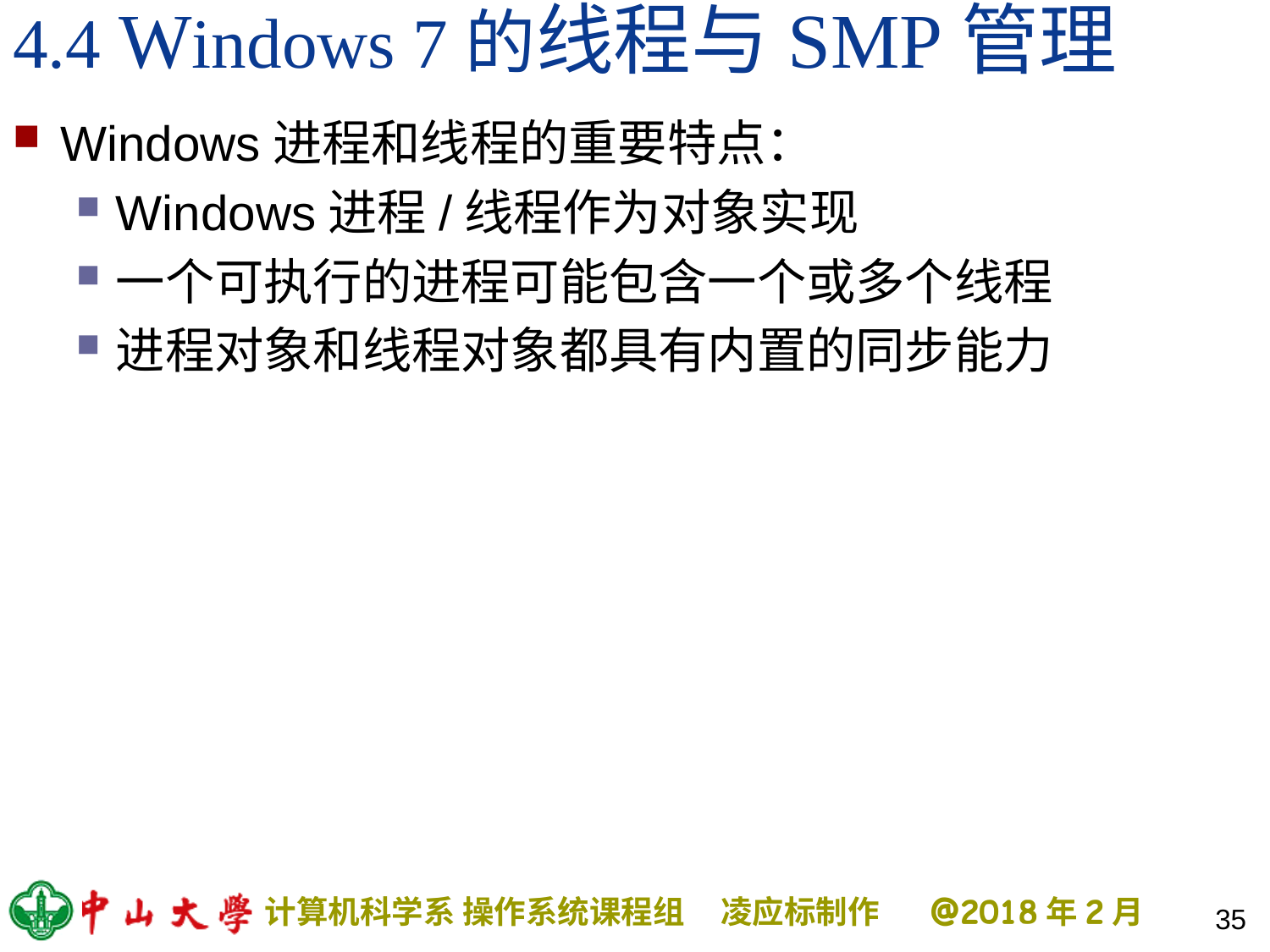

# 4.4 Windows 7的线程与SMP管理
Windows进程和线程的重要特点：
Windows进程/线程作为对象实现
一个可执行的进程可能包含一个或多个线程
进程对象和线程对象都具有内置的同步能力
35